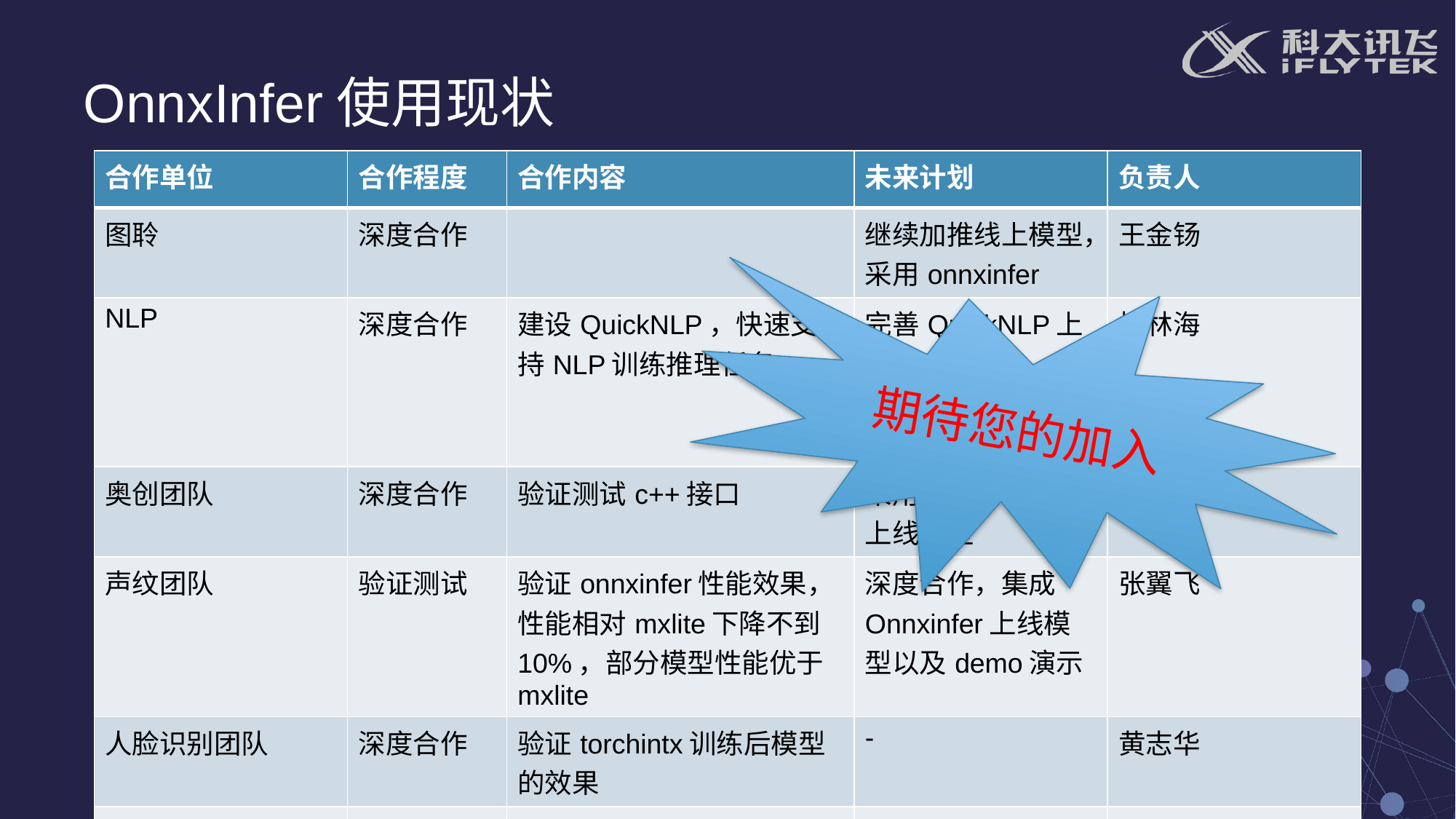

# OnnxInfer使用现状
| 合作单位 | 合作程度 | 合作内容 | 未来计划 | 负责人 |
| --- | --- | --- | --- | --- |
| 图聆 | 深度合作 |  | 继续加推线上模型，采用onnxinfer | 王金钖 |
| NLP | 深度合作 | 建设QuickNLP，快速支持NLP训练推理任务 | 完善QuickNLP上的自定义OP，保证训练后的网络快速上线 | 梅林海 |
| 奥创团队 | 深度合作 | 验证测试c++接口 | 采用python接口上线模型 | 黄鹏 |
| 声纹团队 | 验证测试 | 验证onnxinfer性能效果，性能相对mxlite下降不到10%，部分模型性能优于mxlite | 深度合作，集成Onnxinfer上线模型以及demo演示 | 张翼飞 |
| 人脸识别团队 | 深度合作 | 验证torchintx训练后模型的效果 | - | 黄志华 |
| 视觉前瞻 | 计划合作 | - | Demo快速构建演示 | 魏岩 |
期待您的加入